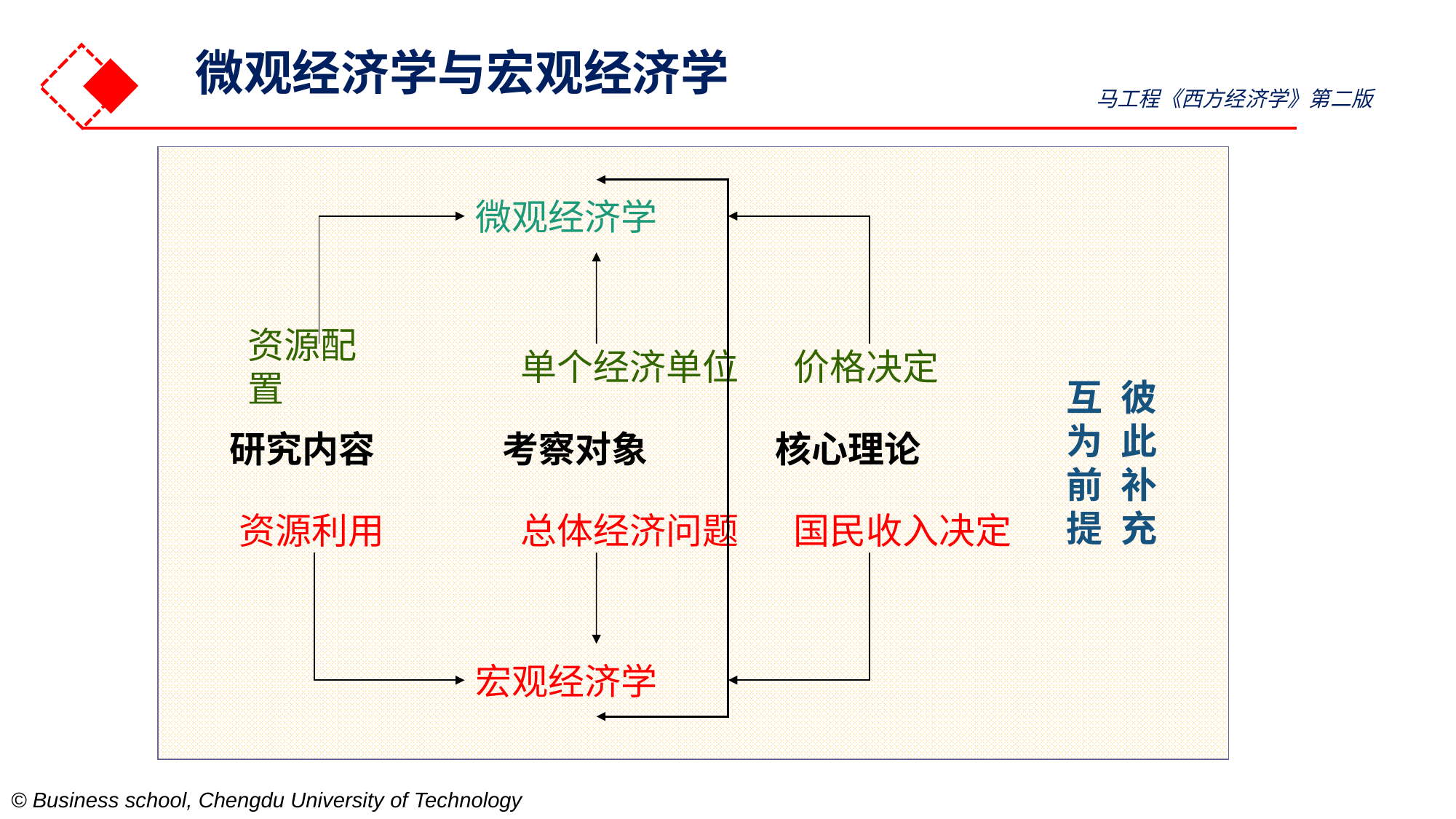

微观经济学与宏观经济学

马工程《西方经济学》第二版
微观经济学
资源配置
单个经济单位
价格决定
互为前提
彼此补充
研究内容
考察对象
核心理论
资源利用
总体经济问题
国民收入决定
宏观经济学